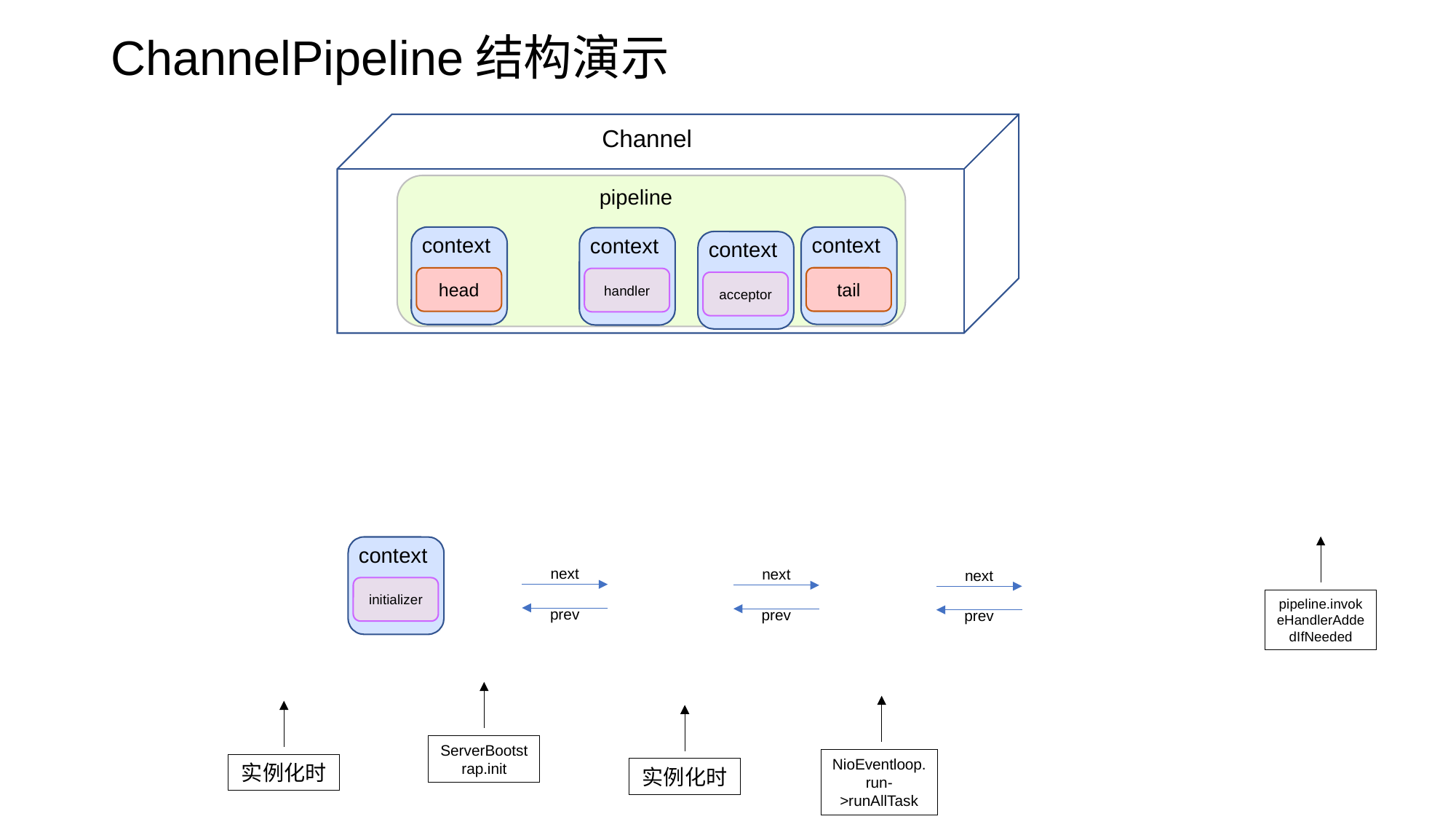

# ChannelPipeline结构演示

Channel

pipeline
context

tail
context

head
context

handler
context

acceptor
pipeline.invokeHandlerAddedIfNeeded
context

initializer
next
prev
next
prev
next
prev
ServerBootstrap.init
NioEventloop.run->runAllTask
实例化时
实例化时